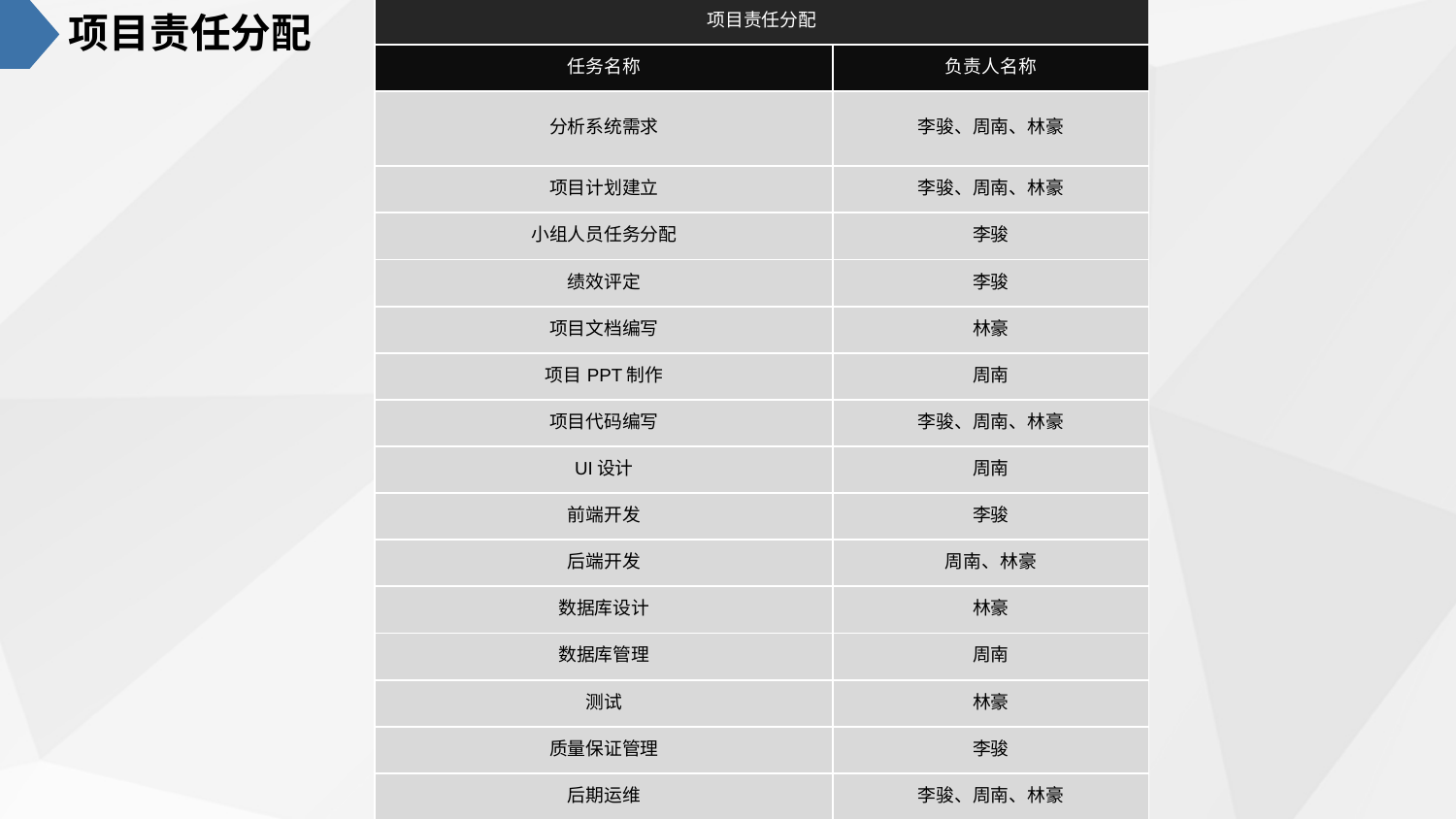

项目责任分配
| 项目责任分配 |  |
| --- | --- |
| 任务名称 | 负责人名称 |
| 分析系统需求 | 李骏、周南、林豪 |
| 项目计划建立 | 李骏、周南、林豪 |
| 小组人员任务分配 | 李骏 |
| 绩效评定 | 李骏 |
| 项目文档编写 | 林豪 |
| 项目PPT制作 | 周南 |
| 项目代码编写 | 李骏、周南、林豪 |
| UI设计 | 周南 |
| 前端开发 | 李骏 |
| 后端开发 | 周南、林豪 |
| 数据库设计 | 林豪 |
| 数据库管理 | 周南 |
| 测试 | 林豪 |
| 质量保证管理 | 李骏 |
| 后期运维 | 李骏、周南、林豪 |